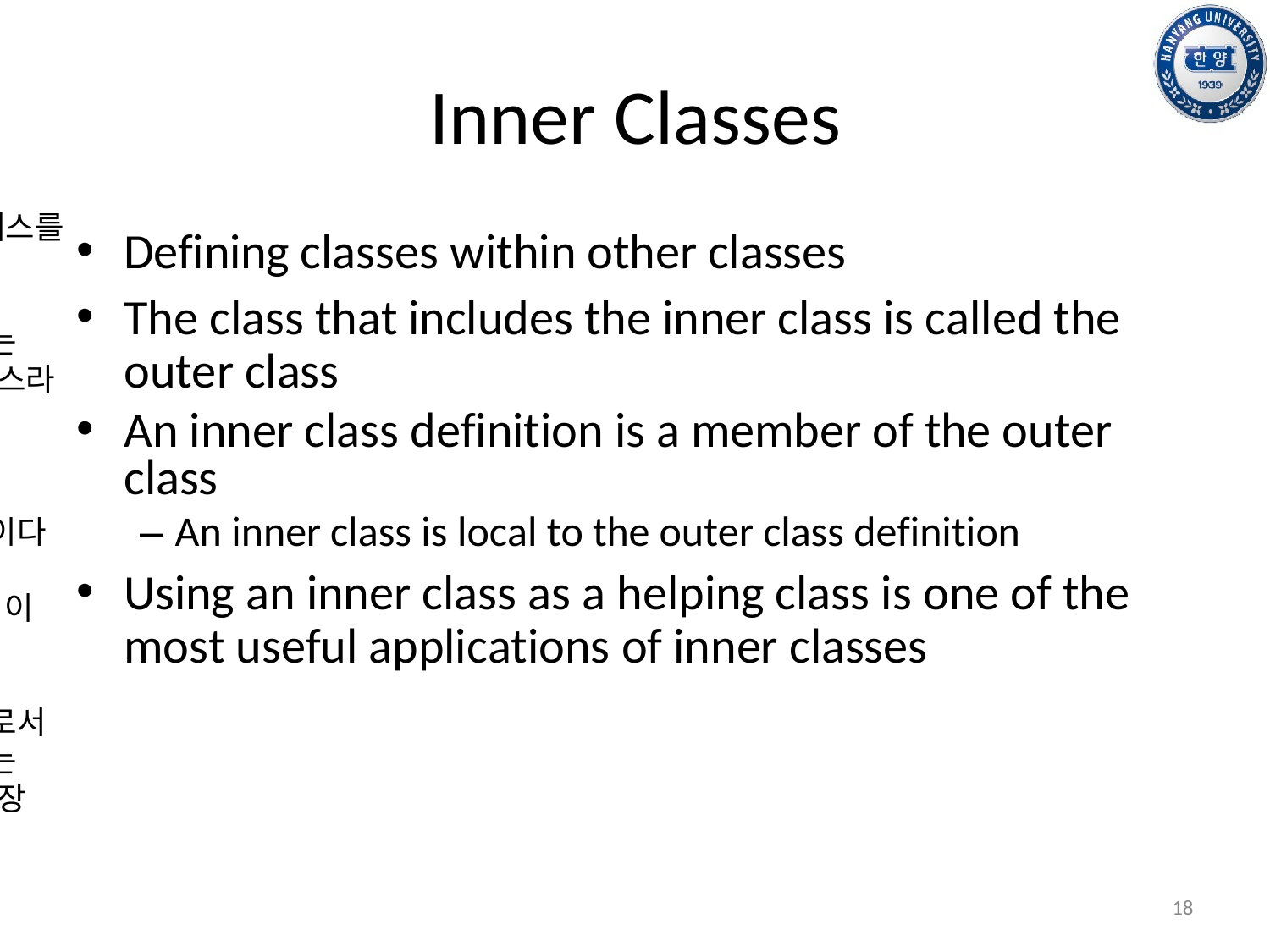

# Inner Classes
다른 클래스 안에 클래스를 정의하느 것

이너클래스를 포함하는 클래스는 아우터 클래스라 부른다

이너 클래스의 정의는 아우터클래스의 멤버이다
(이너 클래스는 아우터클래스의 local이다)

클래스를 돕는차원으로서 이너클래스를 사용하는 것은 이너클래스의 가장 유용한 적용이다
Defining classes within other classes

The class that includes the inner class is called the outer class

An inner class definition is a member of the outer class
– An inner class is local to the outer class definition

Using an inner class as a helping class is one of the most useful applications of inner classes
18